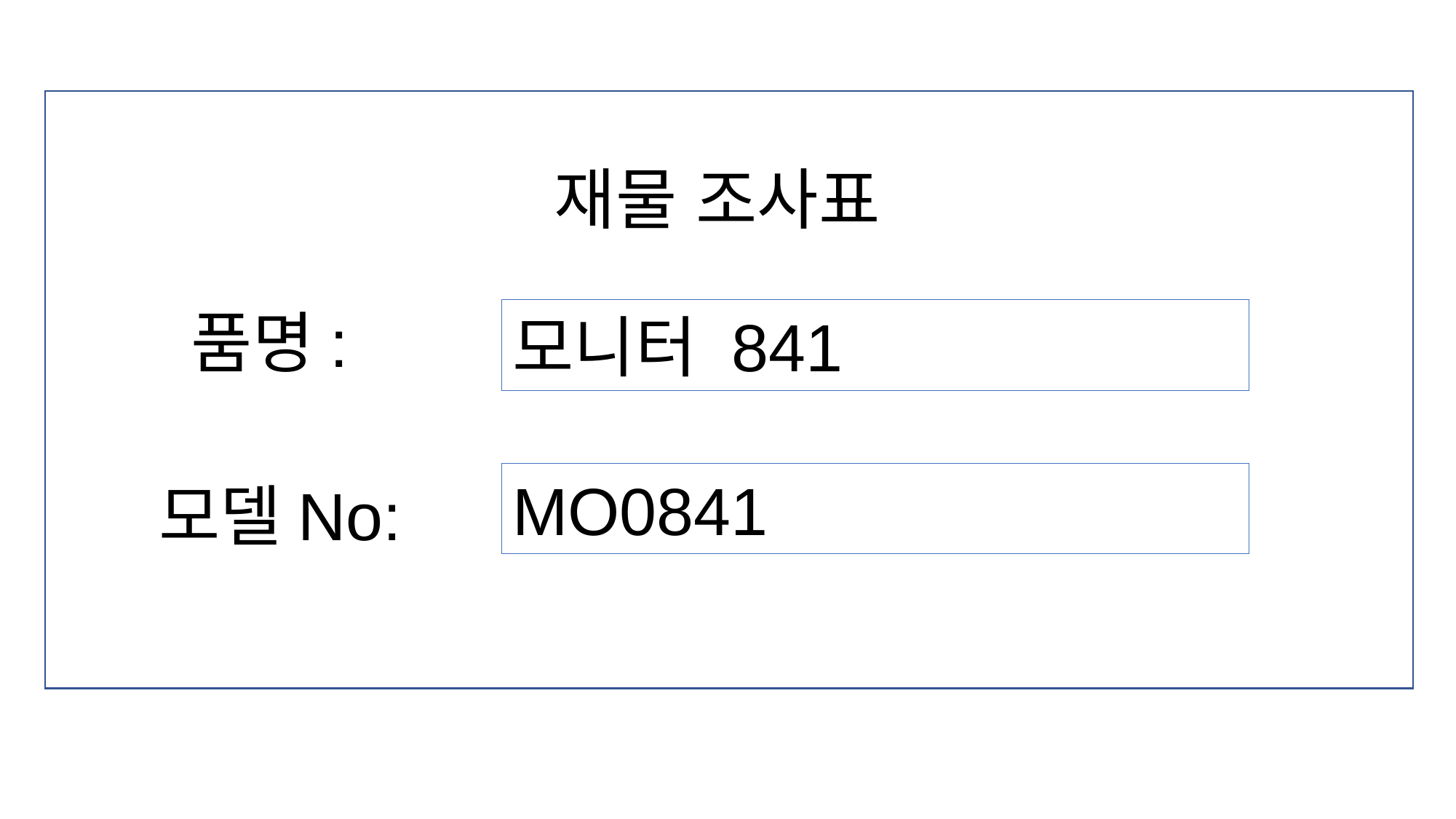

재물 조사표
품명:
모니터 841
MO0841
모델No: